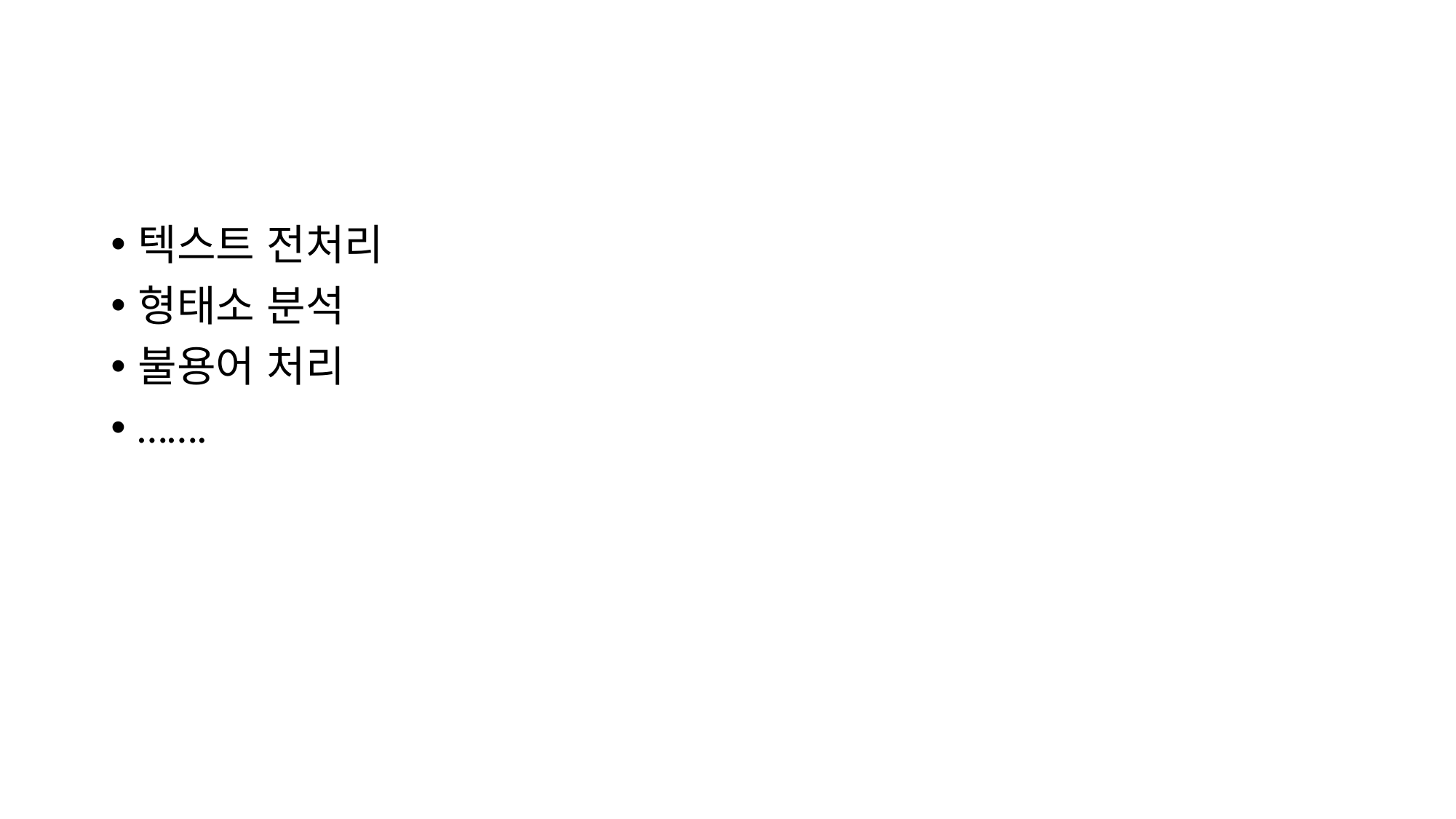

#
텍스트 전처리
형태소 분석
불용어 처리
…….